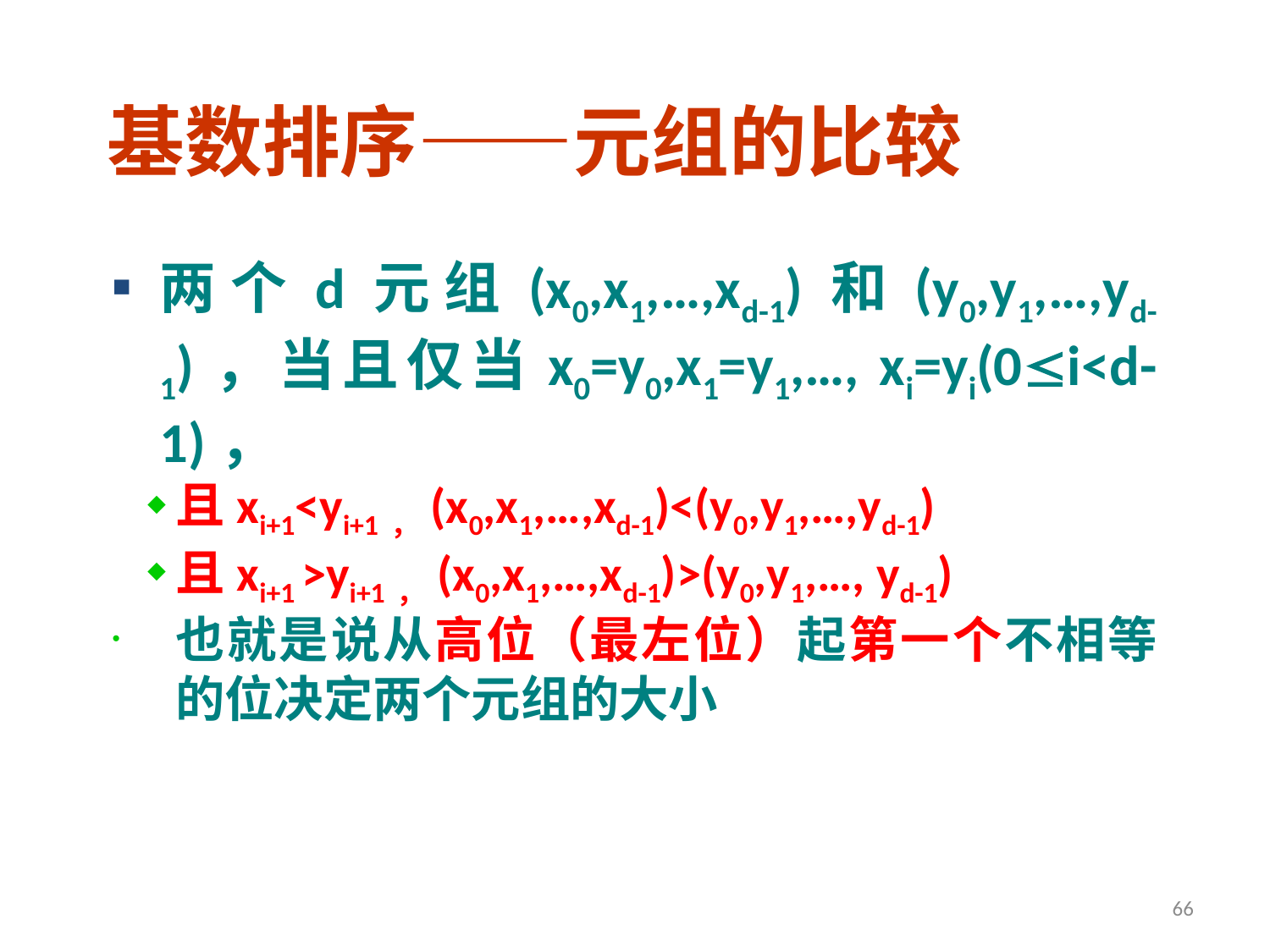

基数排序——元组的比较
两个d元组(x0,x1,…,xd-1)和(y0,y1,…,yd-1)，当且仅当x0=y0,x1=y1,…, xi=yi(0≤i<d-1)，
且xi+1<yi+1，(x0,x1,…,xd-1)<(y0,y1,…,yd-1)
且xi+1 >yi+1，(x0,x1,…,xd-1)>(y0,y1,…, yd-1)
也就是说从高位（最左位）起第一个不相等的位决定两个元组的大小

66